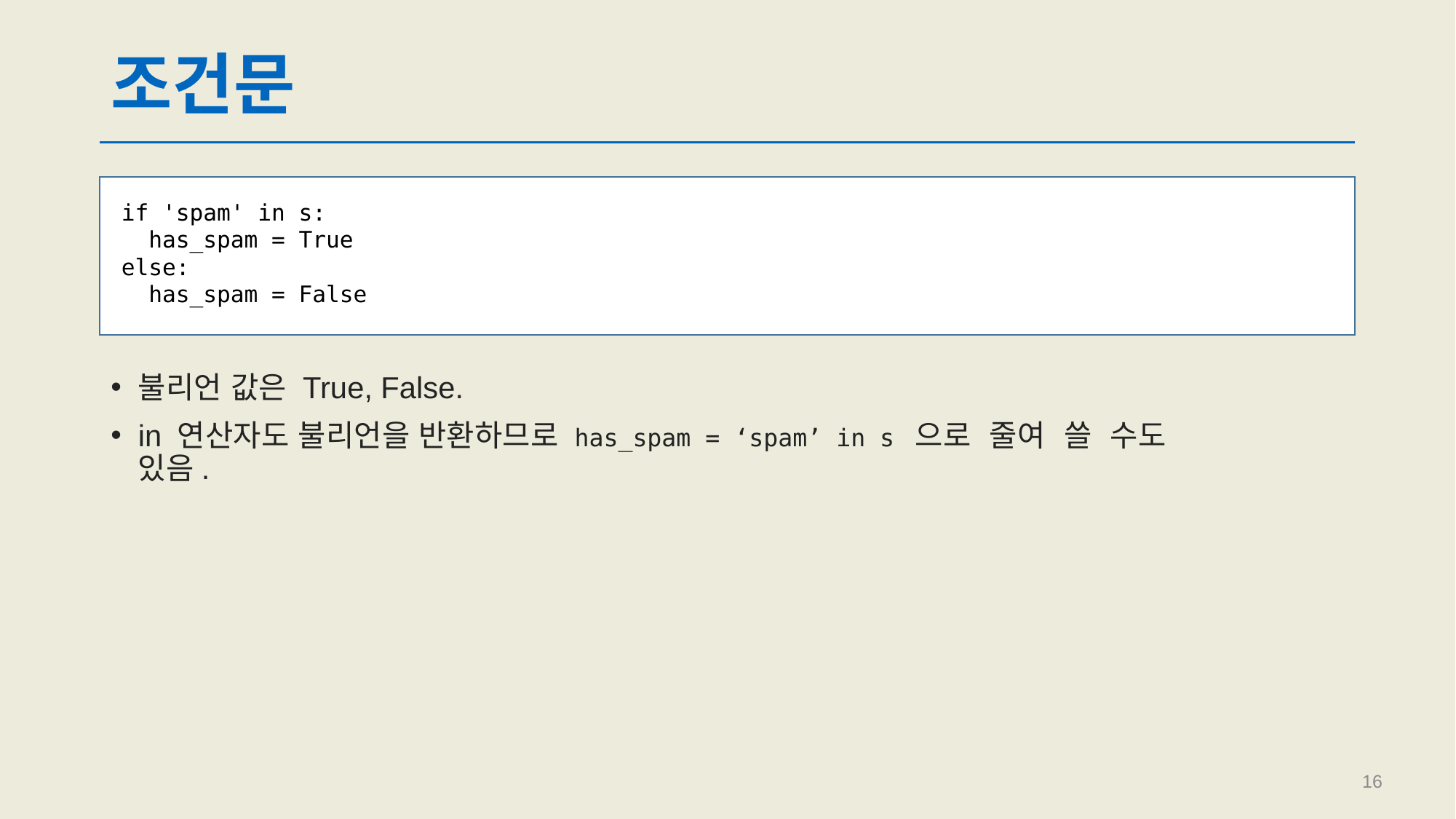

# 조건문
if 'spam' in s:
  has_spam = True
else:
  has_spam = False
불리언 값은 True, False.
in 연산자도 불리언을 반환하므로 has_spam = ‘spam’ in s 으로 줄여 쓸 수도 있음.
16